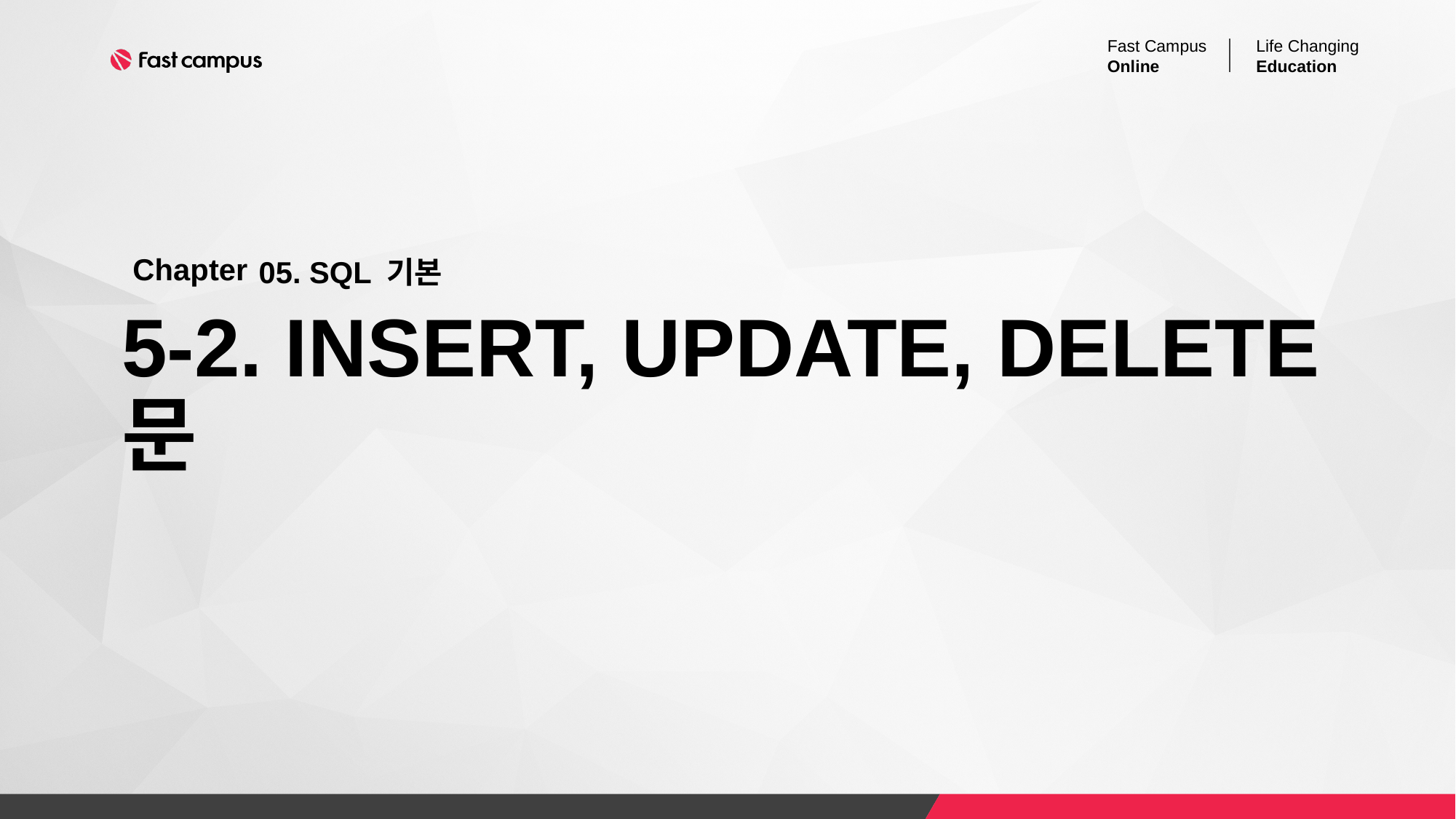

05. SQL 기본
# 5-2. INSERT, UPDATE, DELETE문